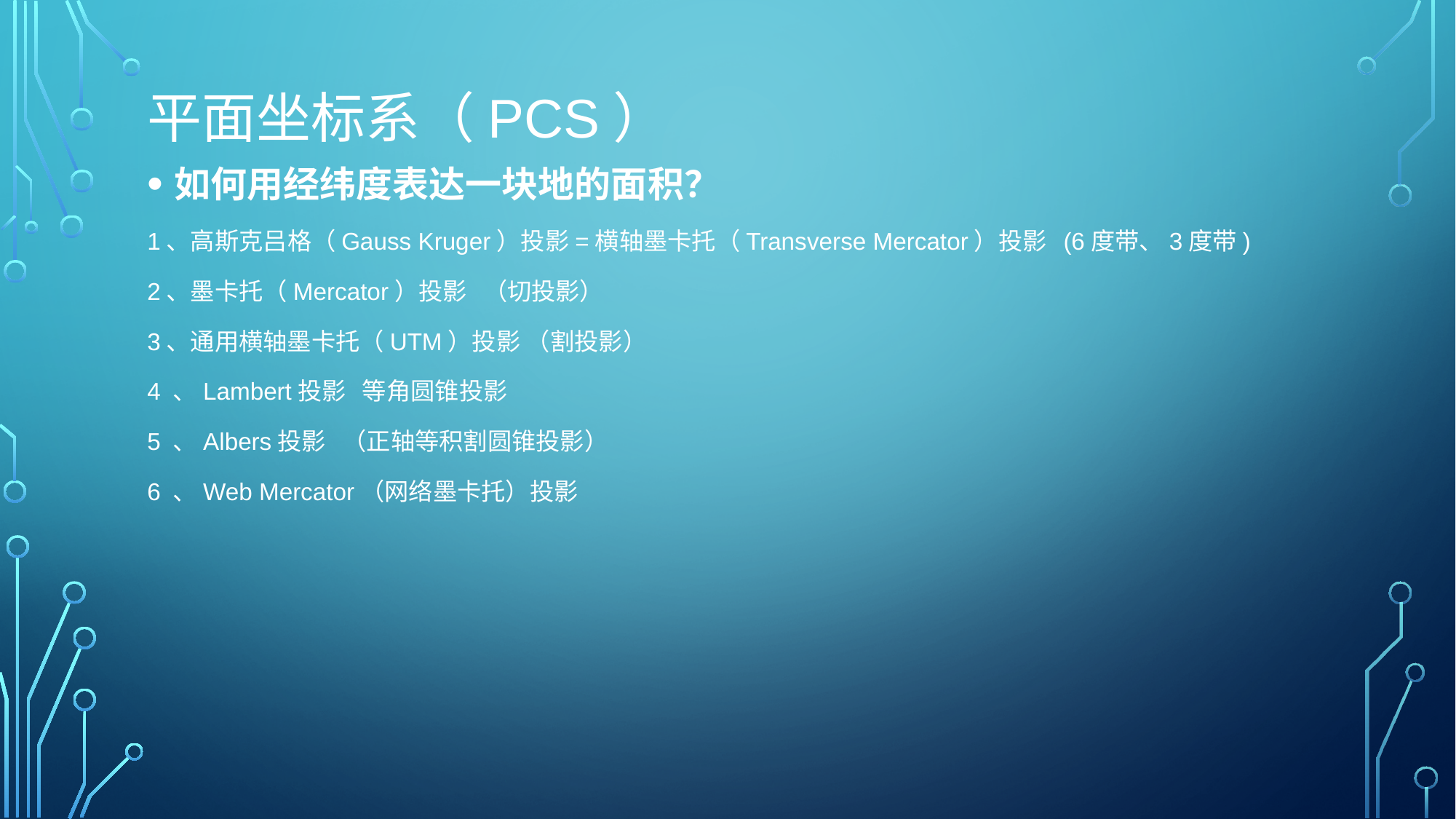

# 平面坐标系（PCS）
如何用经纬度表达一块地的面积？
1、高斯克吕格（Gauss Kruger）投影=横轴墨卡托（Transverse Mercator）投影  (6度带、3度带)
2、墨卡托（Mercator）投影   （切投影）
3、通用横轴墨卡托（UTM）投影 （割投影）
4 、Lambert投影   等角圆锥投影
5 、Albers投影   （正轴等积割圆锥投影）
6 、Web Mercator（网络墨卡托）投影